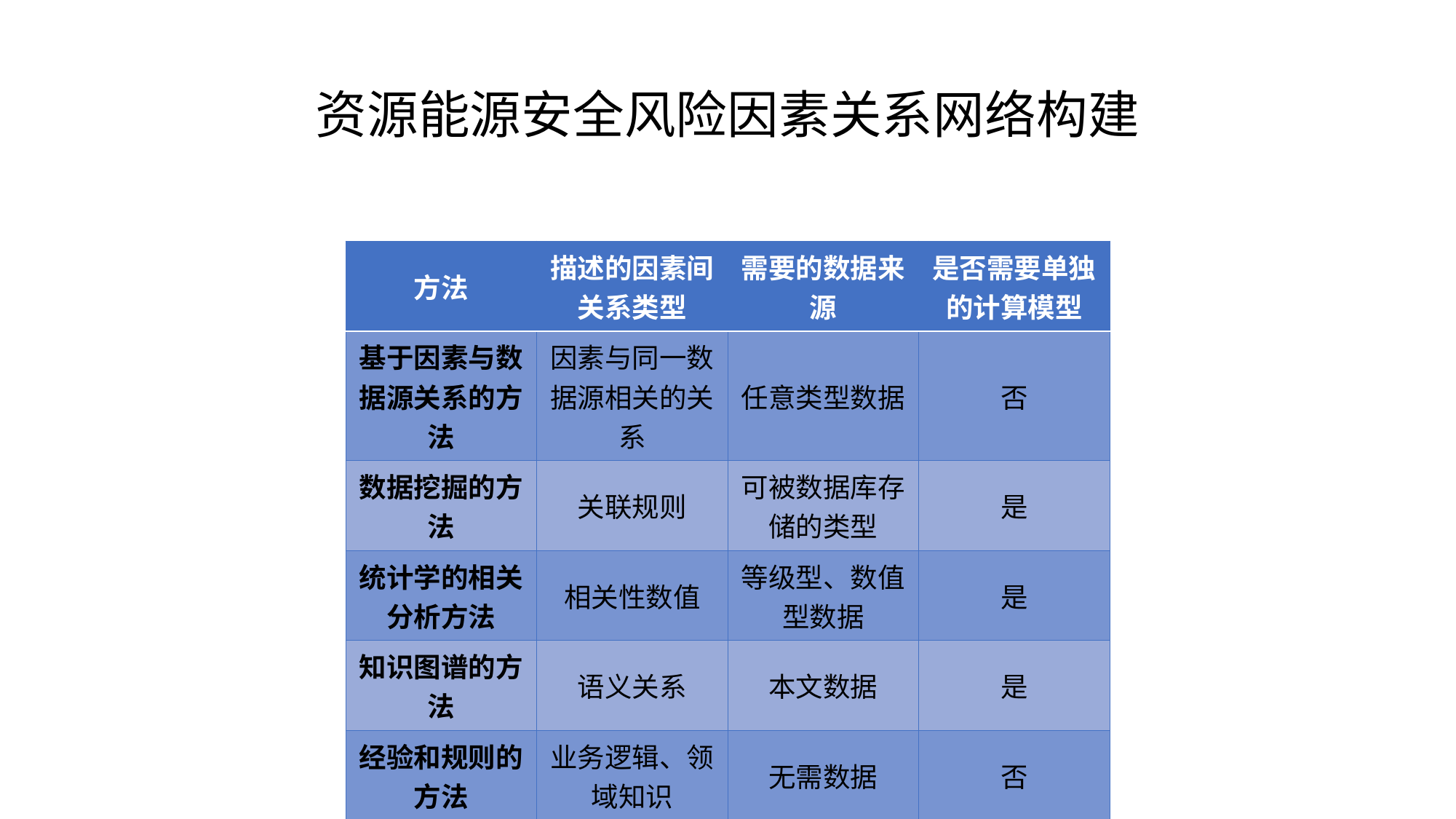

# 资源能源安全风险因素关系网络构建

| 方法 | 描述的因素间关系类型 | 需要的数据来源 | 是否需要单独的计算模型 |
| --- | --- | --- | --- |
| 基于因素与数据源关系的方法 | 因素与同一数据源相关的关系 | 任意类型数据 | 否 |
| 数据挖掘的方法 | 关联规则 | 可被数据库存储的类型 | 是 |
| 统计学的相关分析方法 | 相关性数值 | 等级型、数值型数据 | 是 |
| 知识图谱的方法 | 语义关系 | 本文数据 | 是 |
| 经验和规则的方法 | 业务逻辑、领域知识 | 无需数据 | 否 |